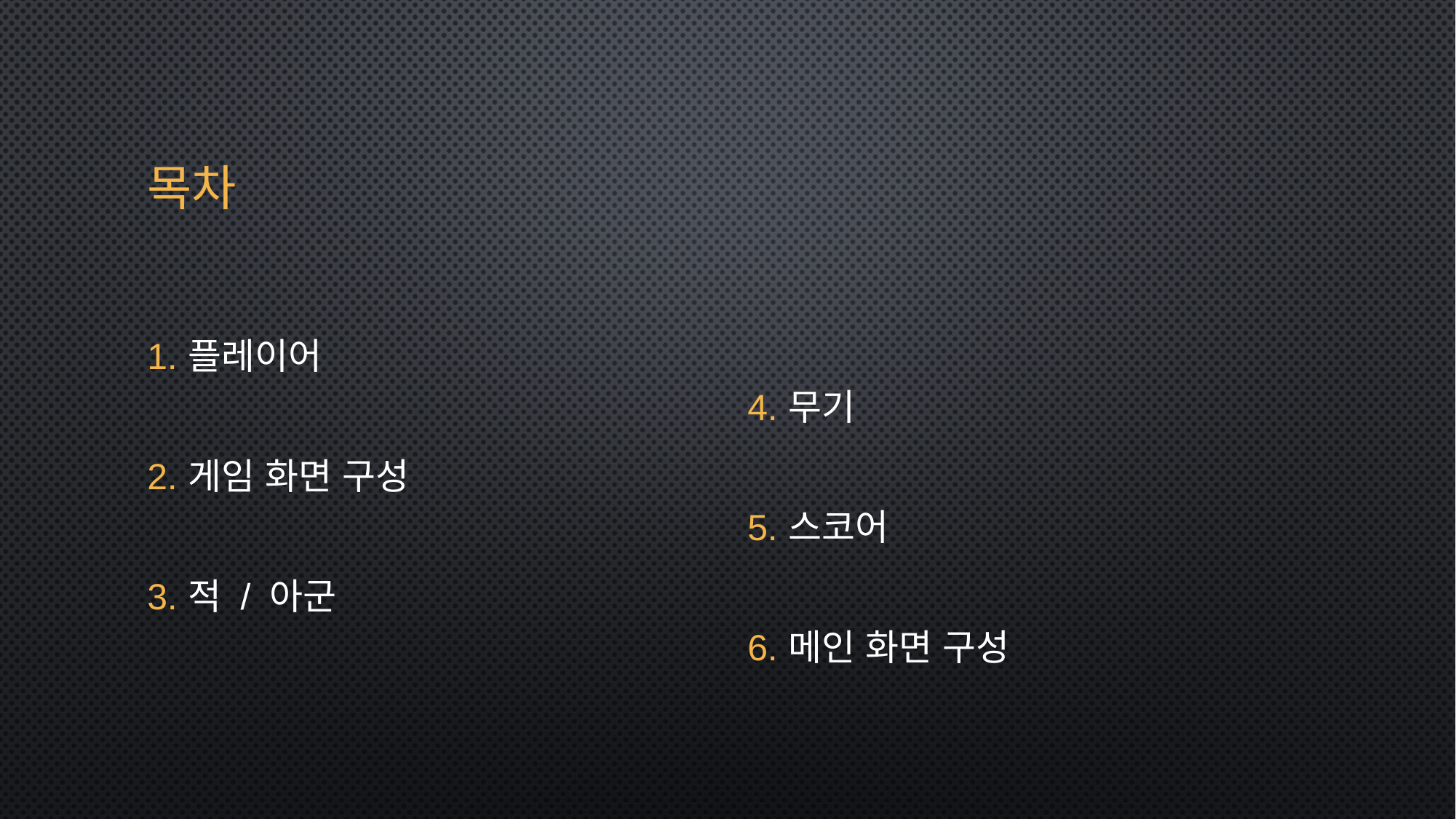

# 목차
플레이어

게임 화면 구성

적 / 아군

무기

스코어

메인 화면 구성